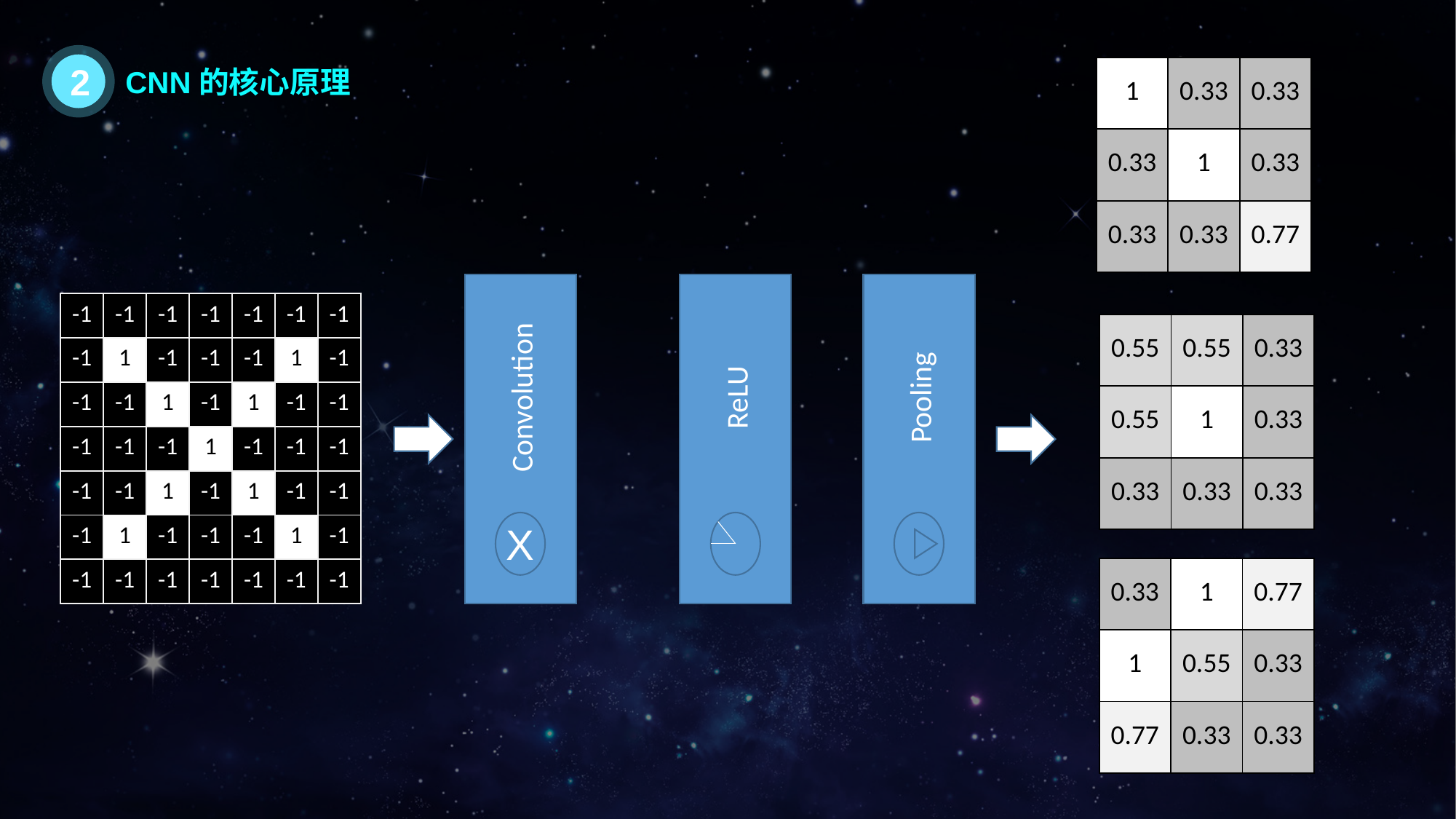

2
CNN的核心原理
| 1 | 0.33 | 0.33 |
| --- | --- | --- |
| 0.33 | 1 | 0.33 |
| 0.33 | 0.33 | 0.77 |
            Convolution

X
            ReLU

            Pooling

| -1 | -1 | -1 | -1 | -1 | -1 | -1 |
| --- | --- | --- | --- | --- | --- | --- |
| -1 | 1 | -1 | -1 | -1 | 1 | -1 |
| -1 | -1 | 1 | -1 | 1 | -1 | -1 |
| -1 | -1 | -1 | 1 | -1 | -1 | -1 |
| -1 | -1 | 1 | -1 | 1 | -1 | -1 |
| -1 | 1 | -1 | -1 | -1 | 1 | -1 |
| -1 | -1 | -1 | -1 | -1 | -1 | -1 |
| 0.55 | 0.55 | 0.33 |
| --- | --- | --- |
| 0.55 | 1 | 0.33 |
| 0.33 | 0.33 | 0.33 |

| 0.33 | 1 | 0.77 |
| --- | --- | --- |
| 1 | 0.55 | 0.33 |
| 0.77 | 0.33 | 0.33 |